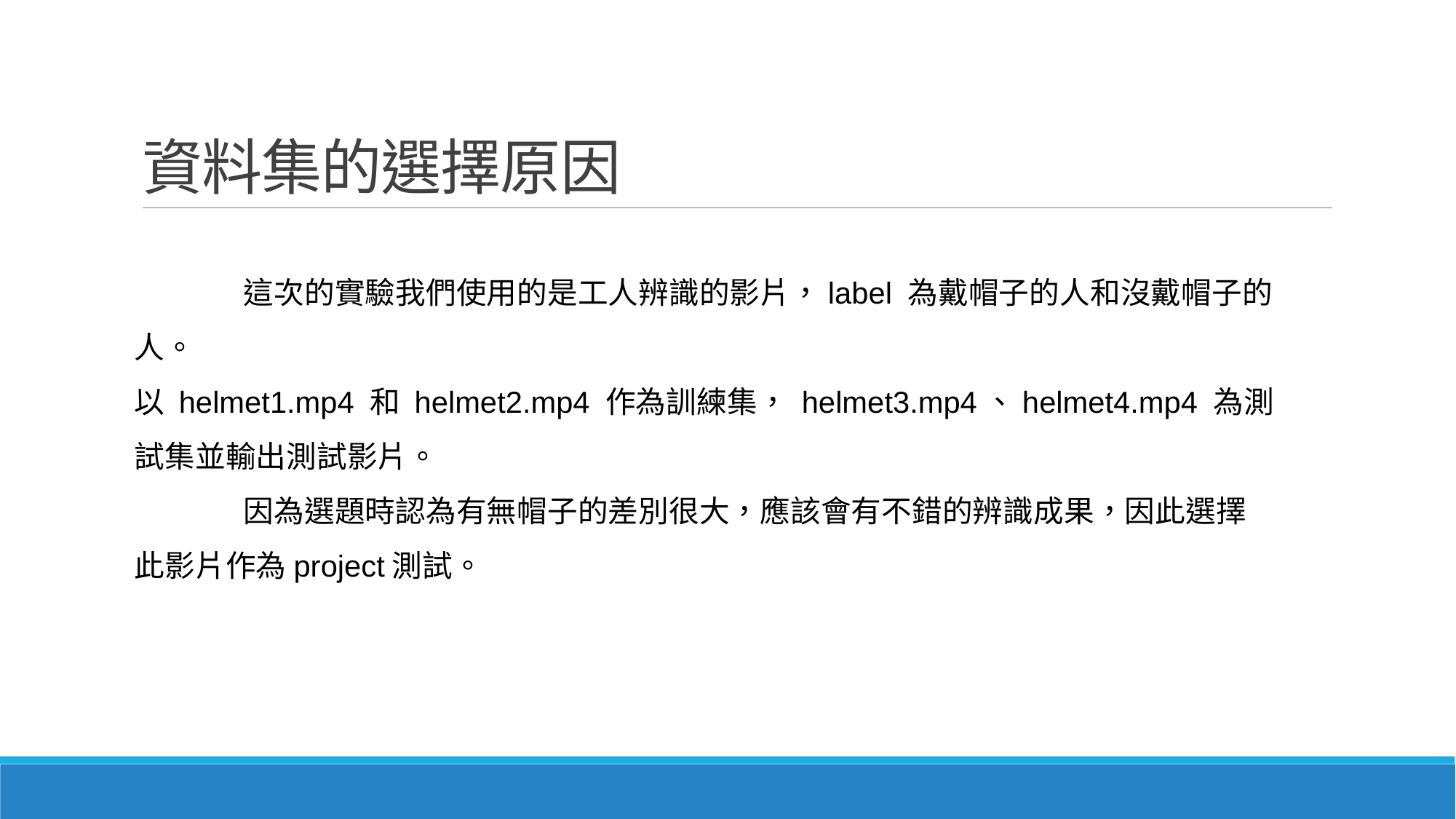

# 資料集的選擇原因
	這次的實驗我們使用的是工人辨識的影片，label 為戴帽子的人和沒戴帽子的人。
以 helmet1.mp4 和 helmet2.mp4 作為訓練集， helmet3.mp4、helmet4.mp4 為測試集並輸出測試影片。
	因為選題時認為有無帽子的差別很大，應該會有不錯的辨識成果，因此選擇此影片作為project測試。